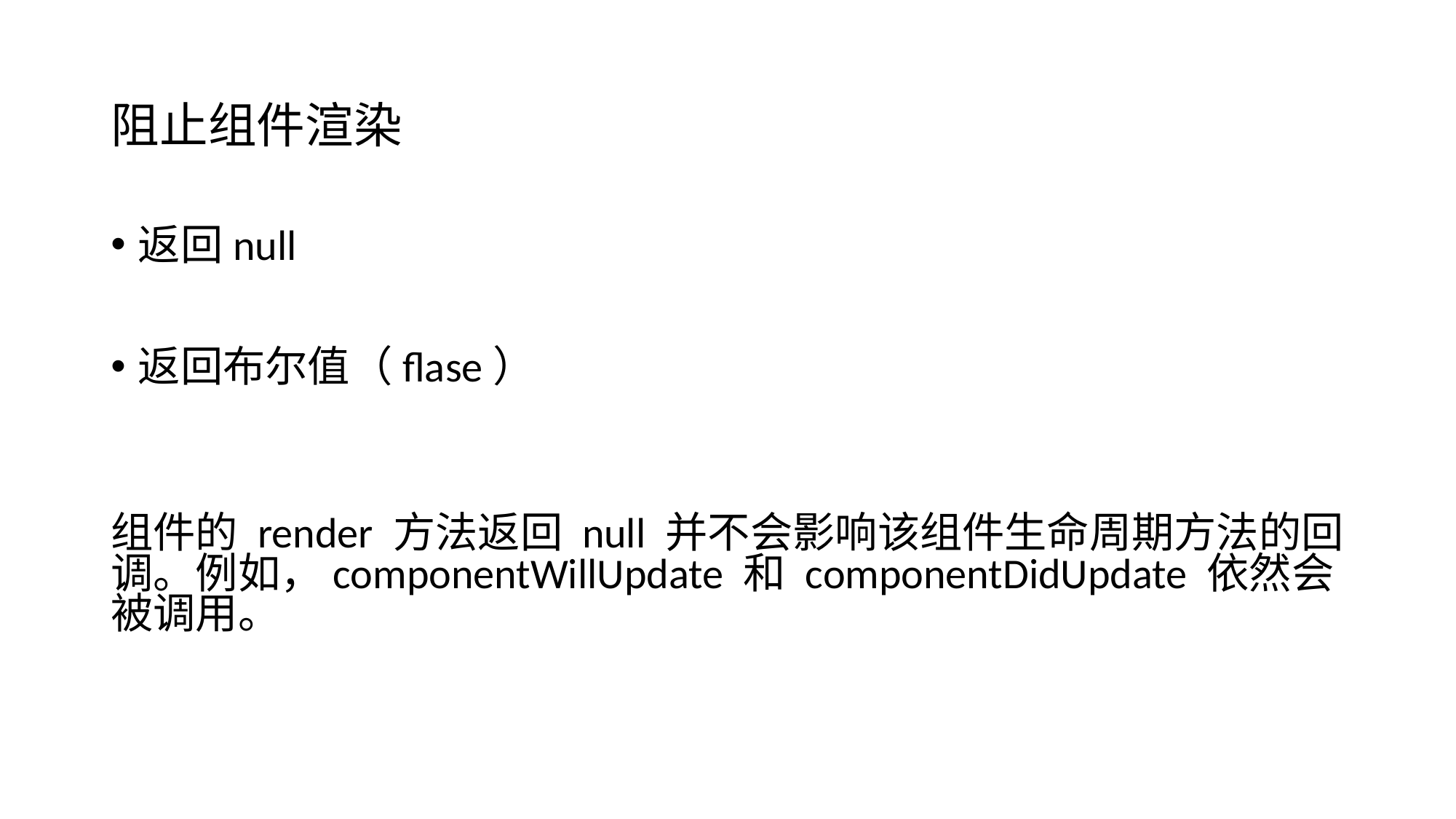

# 阻止组件渲染
返回null

返回布尔值（flase）

组件的 render 方法返回 null 并不会影响该组件生命周期方法的回调。例如，componentWillUpdate 和 componentDidUpdate 依然会被调用。